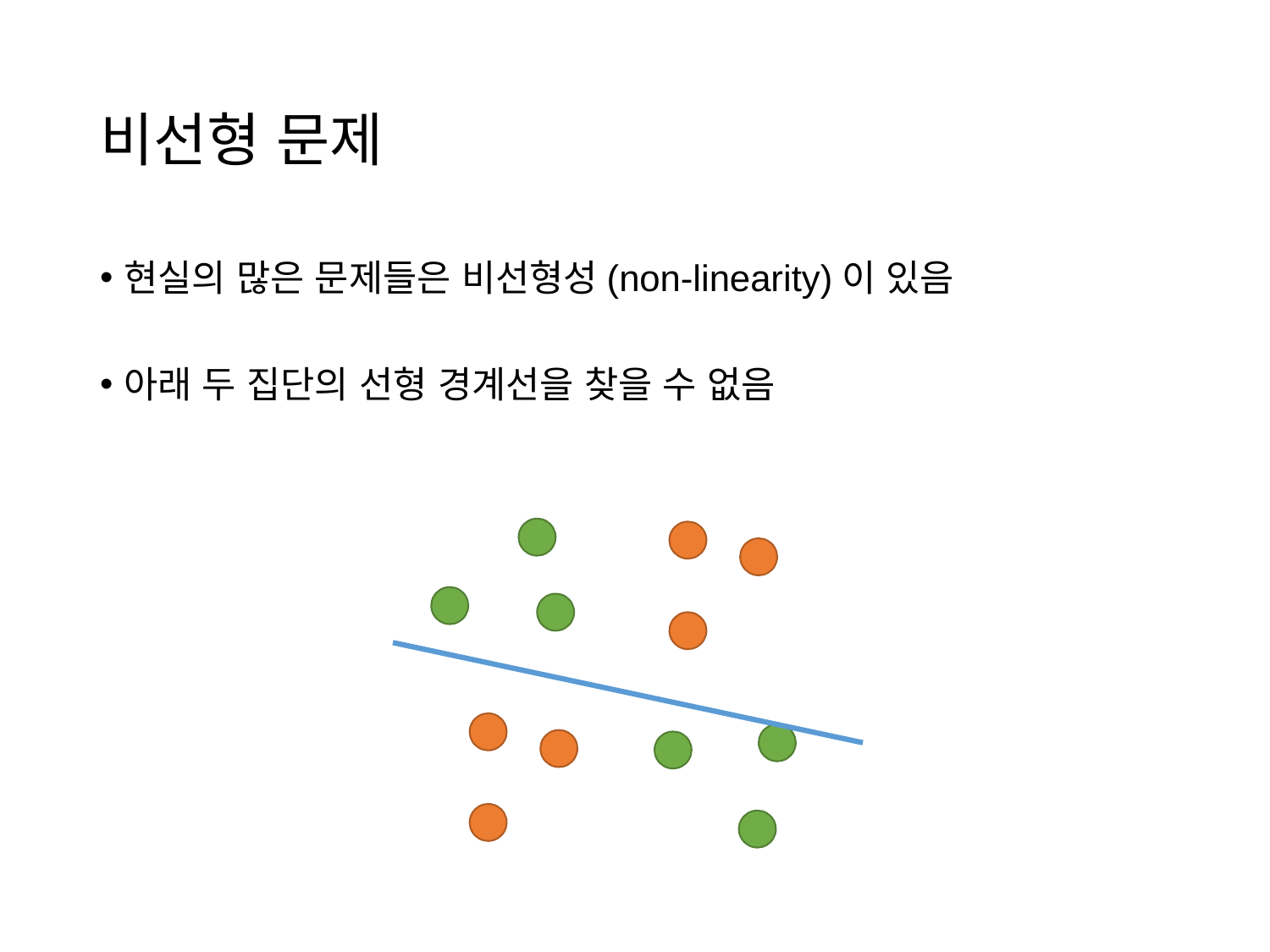

# 비선형 문제
현실의 많은 문제들은 비선형성(non-linearity)이 있음

아래 두 집단의 선형 경계선을 찾을 수 없음